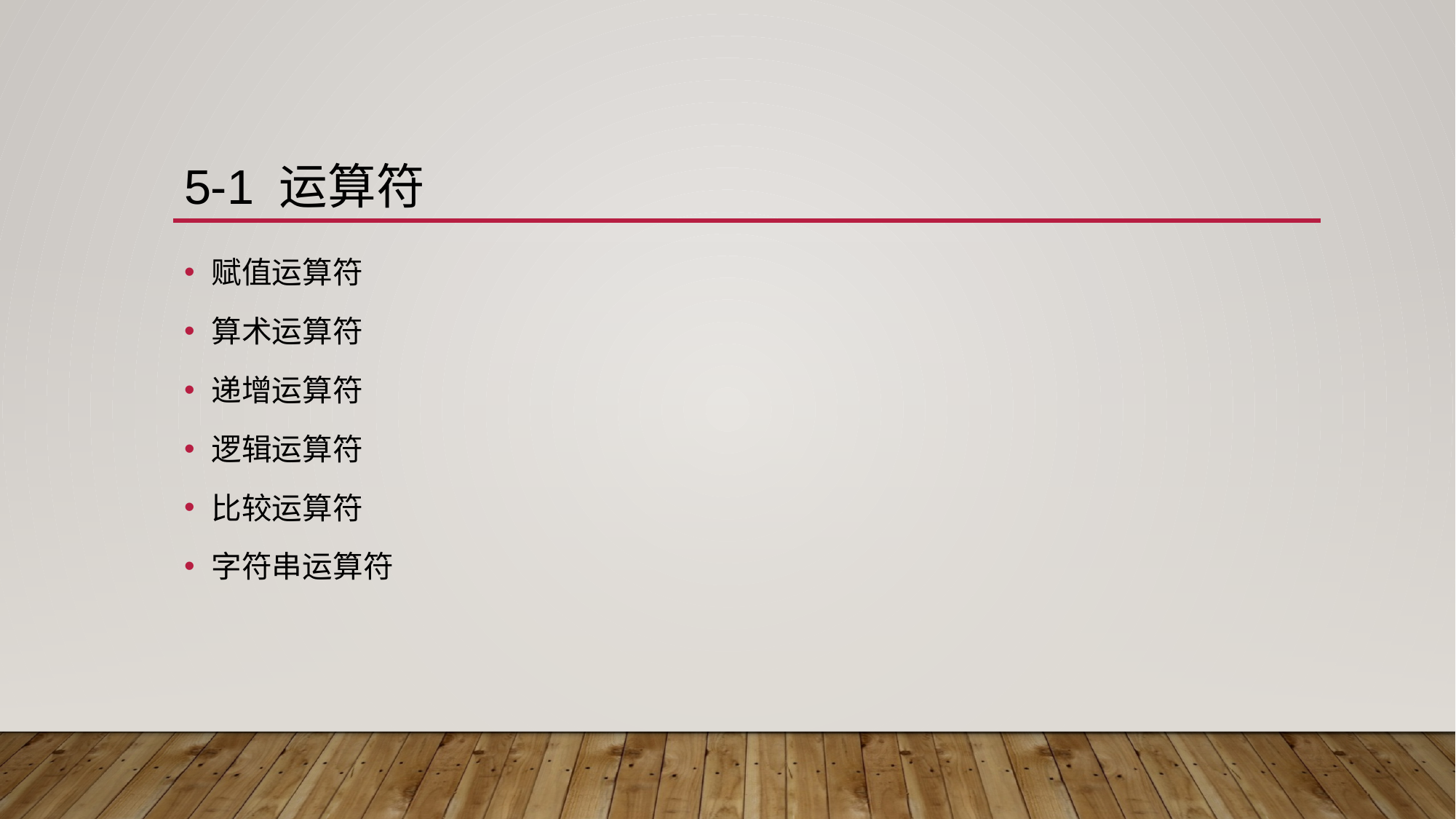

# 5-1 运算符
赋值运算符
算术运算符
递增运算符
逻辑运算符
比较运算符
字符串运算符